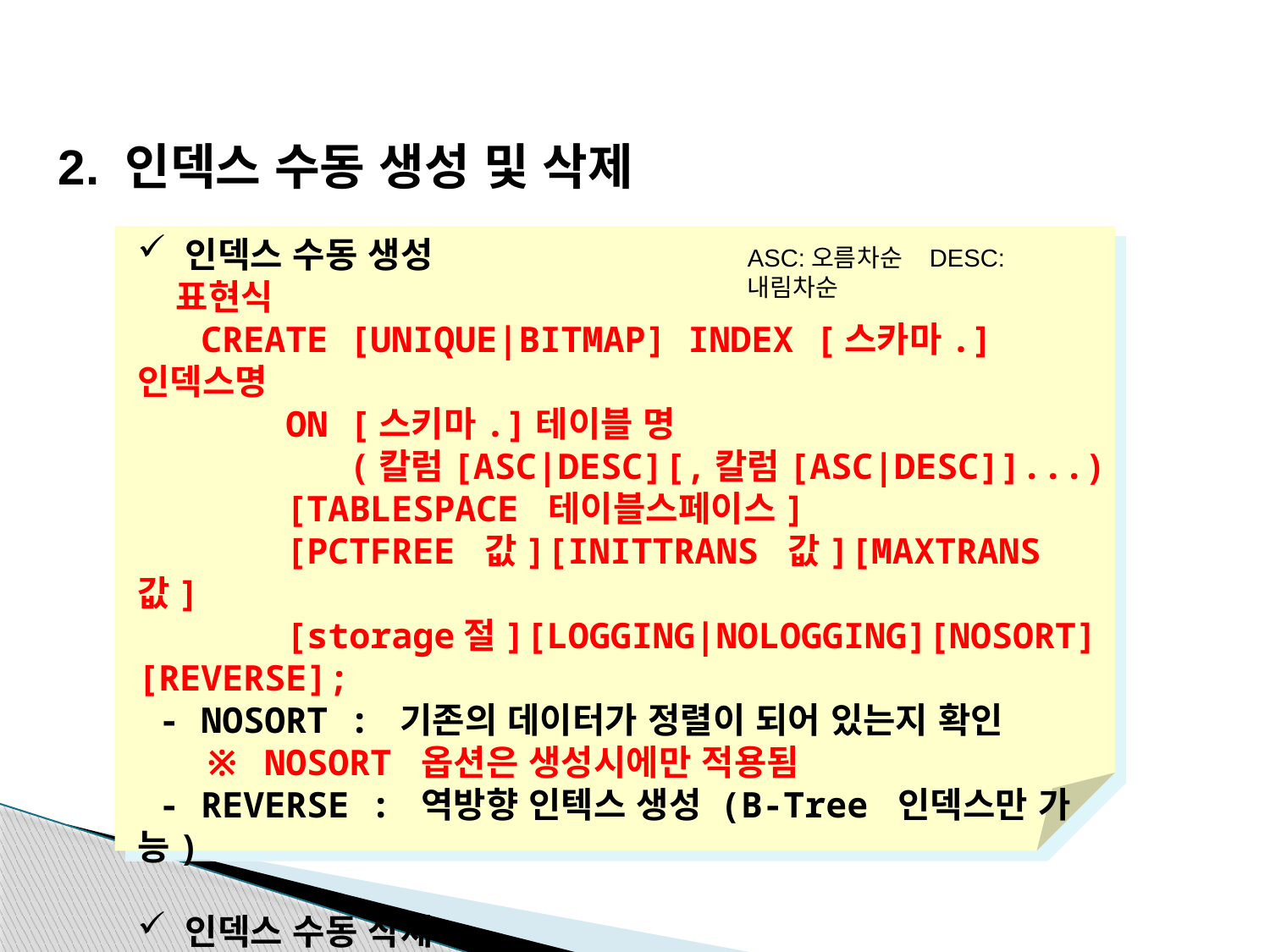

2. 인덱스 수동 생성 및 삭제
인덱스 수동 생성
   표현식
   CREATE [UNIQUE|BITMAP] INDEX [스카마.]인덱스명
       ON [스키마.]테이블 명
          (칼럼[ASC|DESC][,칼럼[ASC|DESC]]...)
       [TABLESPACE 테이블스페이스]
       [PCTFREE 값][INITTRANS 값][MAXTRANS 값]
       [storage절][LOGGING|NOLOGGING][NOSORT][REVERSE];
 - NOSORT : 기존의 데이터가 정렬이 되어 있는지 확인
   ※ NOSORT 옵션은 생성시에만 적용됨
 - REVERSE : 역방향 인텍스 생성 (B-Tree 인덱스만 가능)

인덱스 수동 삭제
   표현식 (DROP INDEX [스카마.]인덱스명;)

ASC:오름차순   DESC:내림차순